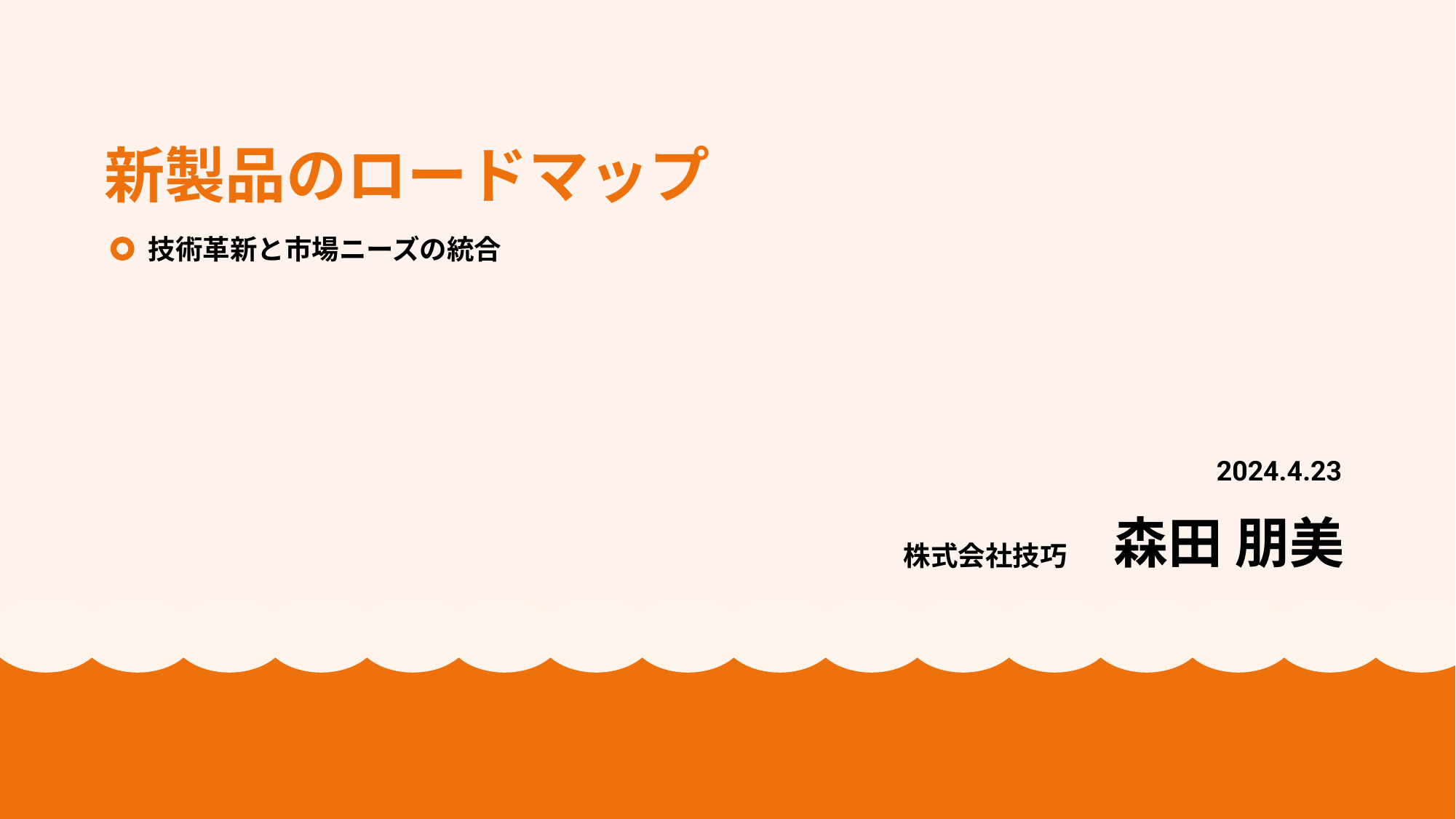

新製品のロードマップ
技術革新と市場ニーズの統合

2024.4.23
森田 朋美
株式会社技巧